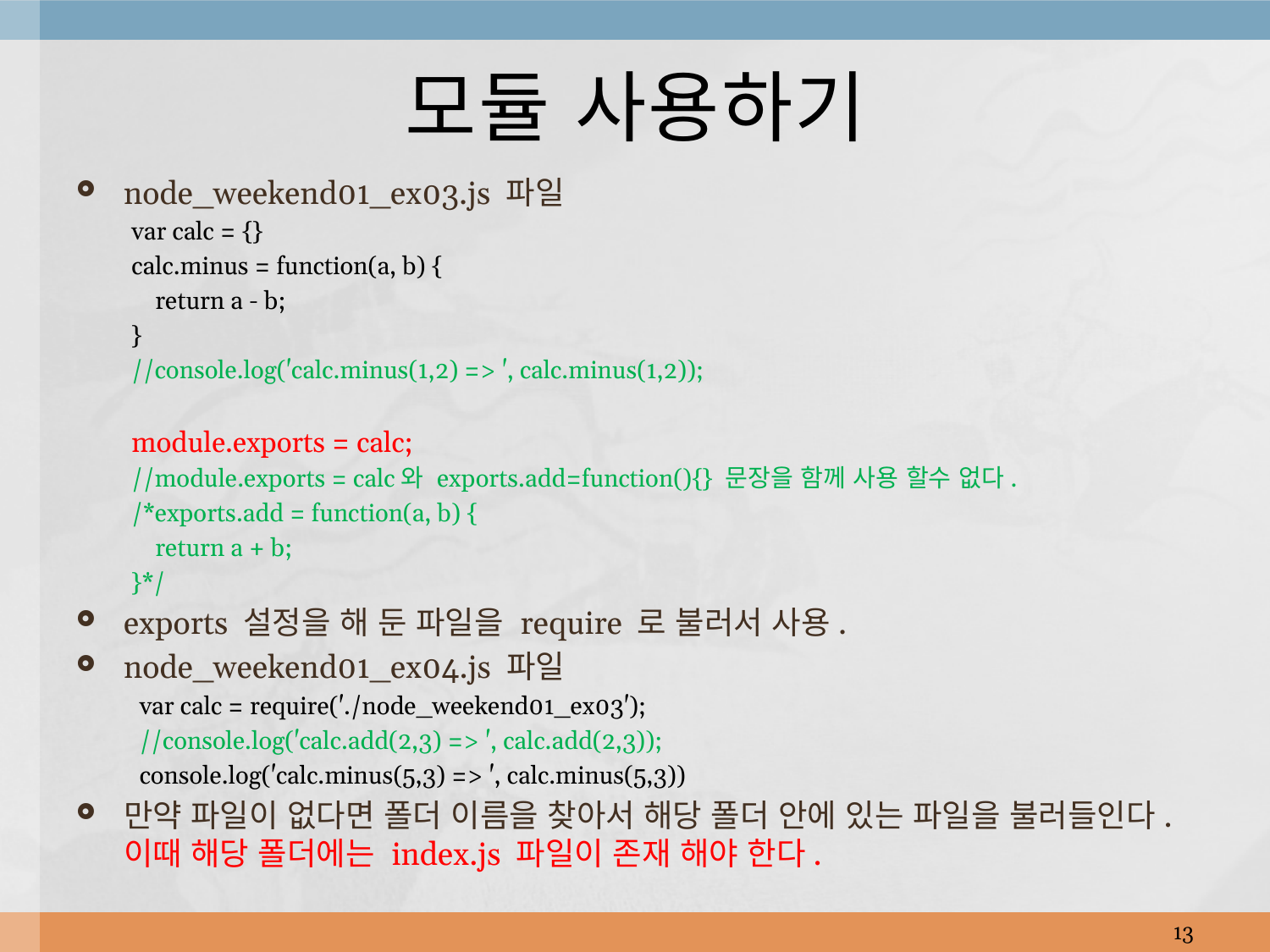

# 모듈 사용하기
node_weekend01_ex03.js 파일
var calc = {}
calc.minus = function(a, b) {
    return a - b;
}
//console.log('calc.minus(1,2) => ', calc.minus(1,2));

module.exports = calc;
//module.exports = calc와 exports.add=function(){} 문장을 함께 사용 할수 없다.
/*exports.add = function(a, b) {
    return a + b;
}*/
exports 설정을 해 둔 파일을 require 로 불러서 사용.
node_weekend01_ex04.js 파일
var calc = require('./node_weekend01_ex03');
//console.log('calc.add(2,3) => ', calc.add(2,3));
console.log('calc.minus(5,3) => ', calc.minus(5,3))
만약 파일이 없다면 폴더 이름을 찾아서 해당 폴더 안에 있는 파일을 불러들인다. 이때 해당 폴더에는 index.js 파일이 존재 해야 한다.
13